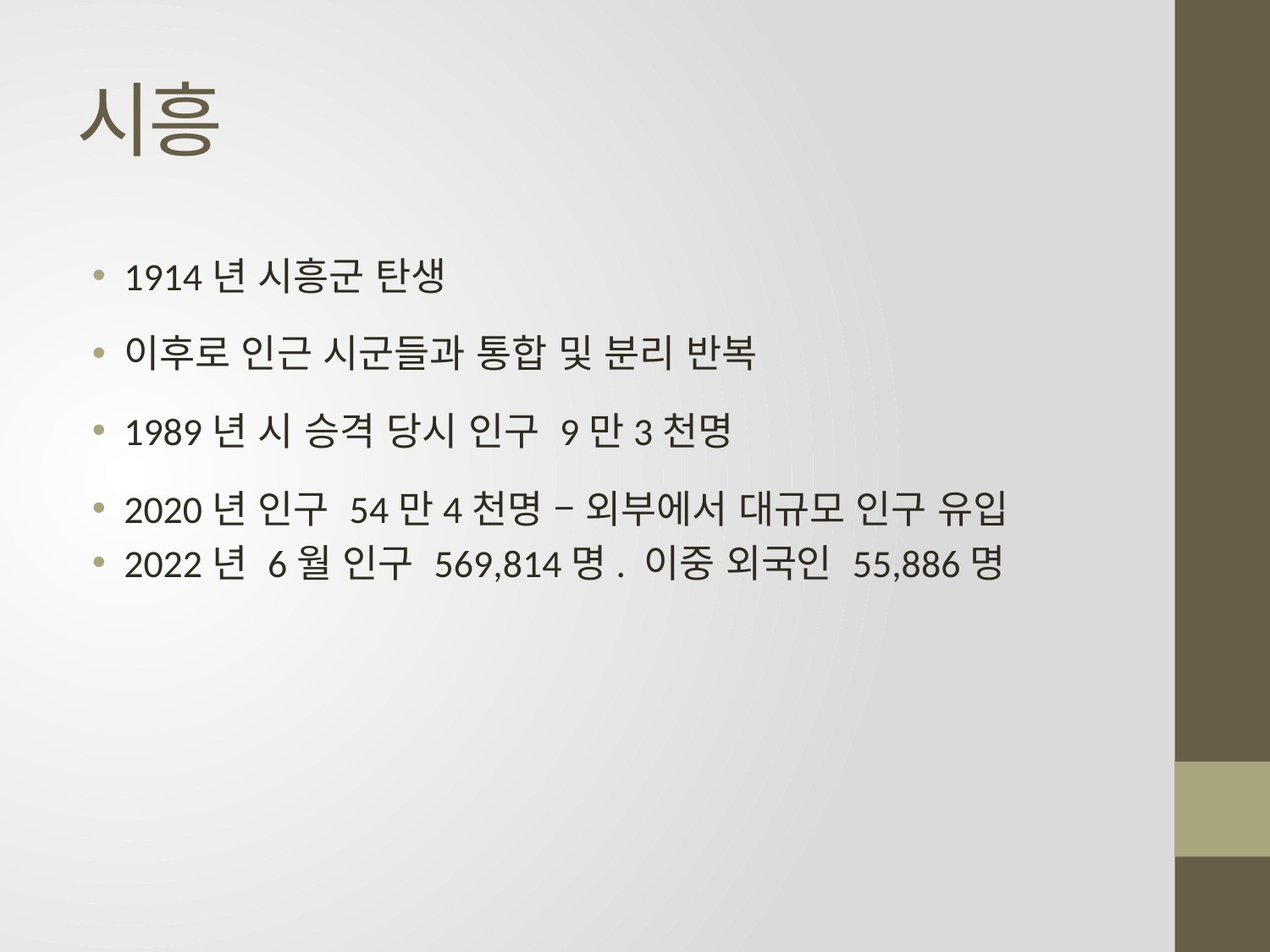

# 시흥
1914년 시흥군 탄생
이후로 인근 시군들과 통합 및 분리 반복
1989년 시 승격 당시 인구 9만3천명
2020년 인구 54만4천명 – 외부에서 대규모 인구 유입
2022년 6월 인구 569,814명. 이중 외국인 55,886명